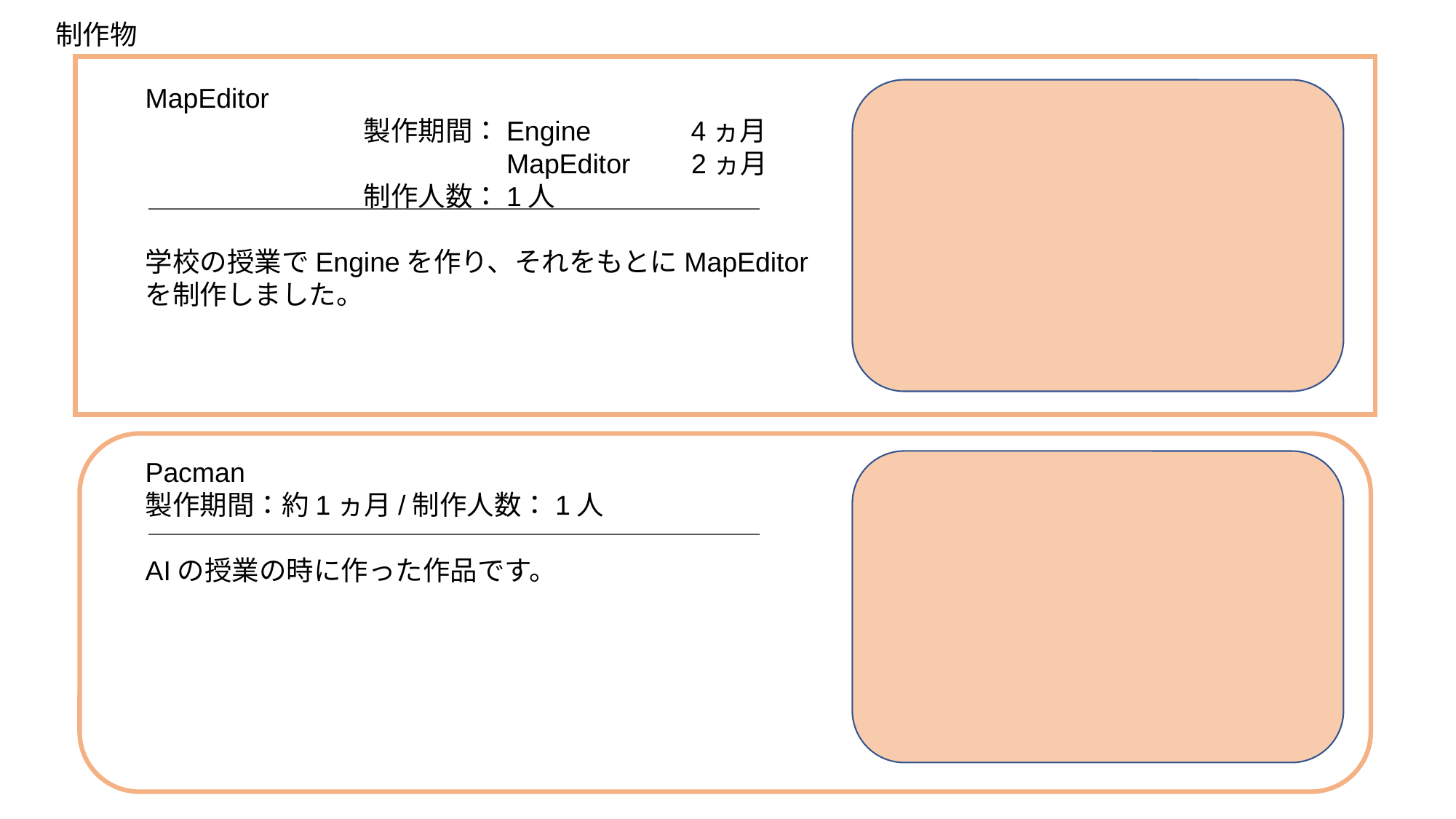

制作物

MapEditor
		製作期間：Engine    	4ヵ月
			　MapEditor        2ヵ月
		制作人数：1人

学校の授業でEngineを作り、それをもとにMapEditorを制作しました。

Pacman
製作期間：約1ヵ月/制作人数：1人

AIの授業の時に作った作品です。